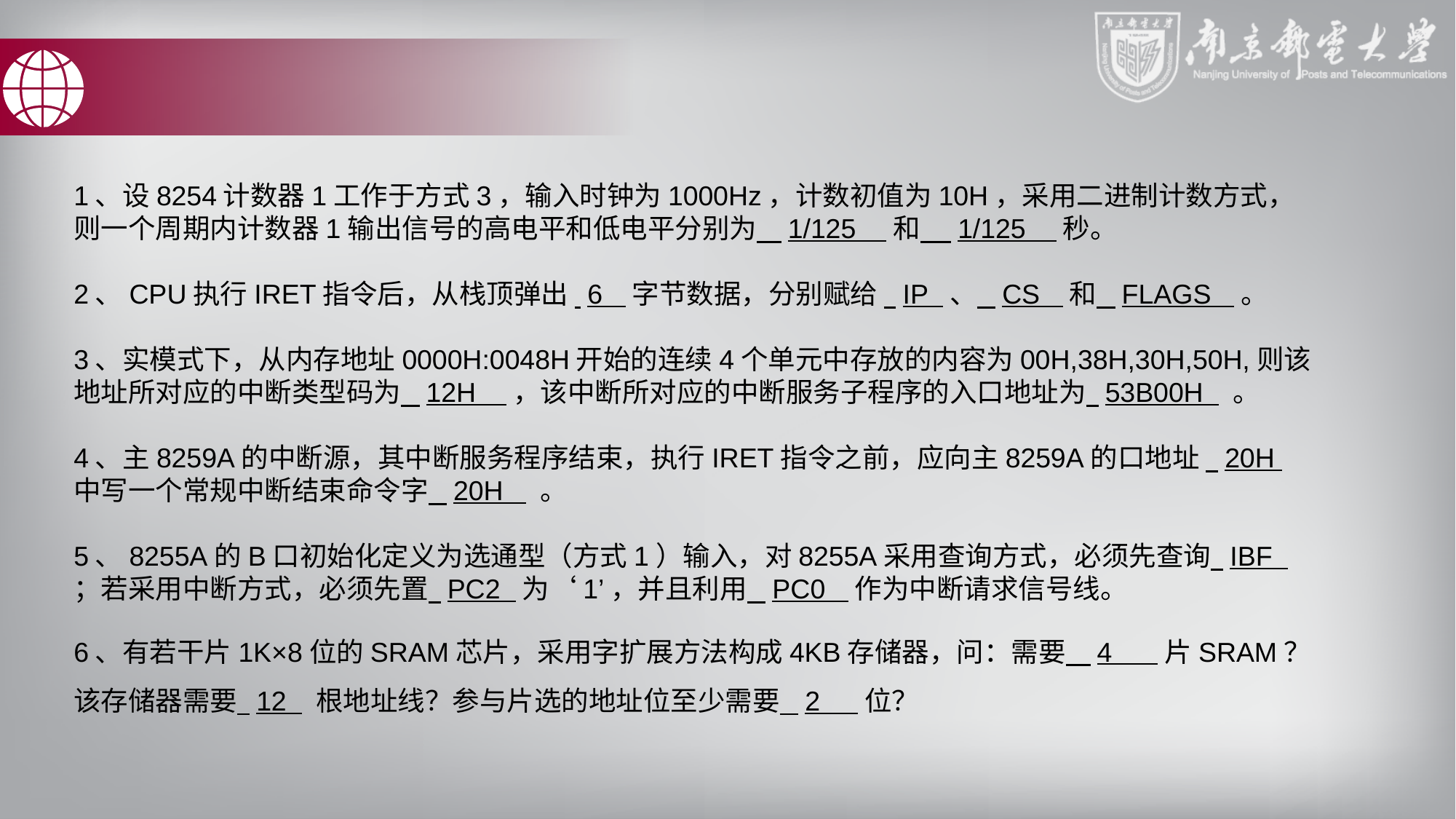

1、设8254计数器1工作于方式3，输入时钟为1000Hz，计数初值为10H，采用二进制计数方式，则一个周期内计数器1输出信号的高电平和低电平分别为    1/125    和     1/125    秒。

2、CPU执行IRET指令后，从栈顶弹出  6   字节数据，分别赋给   IP  、   CS   和   FLAGS   。

3、实模式下，从内存地址0000H:0048H开始的连续4个单元中存放的内容为00H,38H,30H,50H,则该地址所对应的中断类型码为   12H    ，该中断所对应的中断服务子程序的入口地址为  53B00H   。

4、主8259A的中断源，其中断服务程序结束，执行IRET指令之前，应向主8259A的口地址   20H  中写一个常规中断结束命令字   20H    。

5、8255A的B口初始化定义为选通型（方式1）输入，对8255A采用查询方式，必须先查询  IBF   ；若采用中断方式，必须先置  PC2  为‘1’，并且利用   PC0   作为中断请求信号线。
6、有若干片1K×8位的SRAM芯片，采用字扩展方法构成4KB存储器，问：需要    4      片SRAM？该存储器需要  12   根地址线？参与片选的地址位至少需要   2     位？